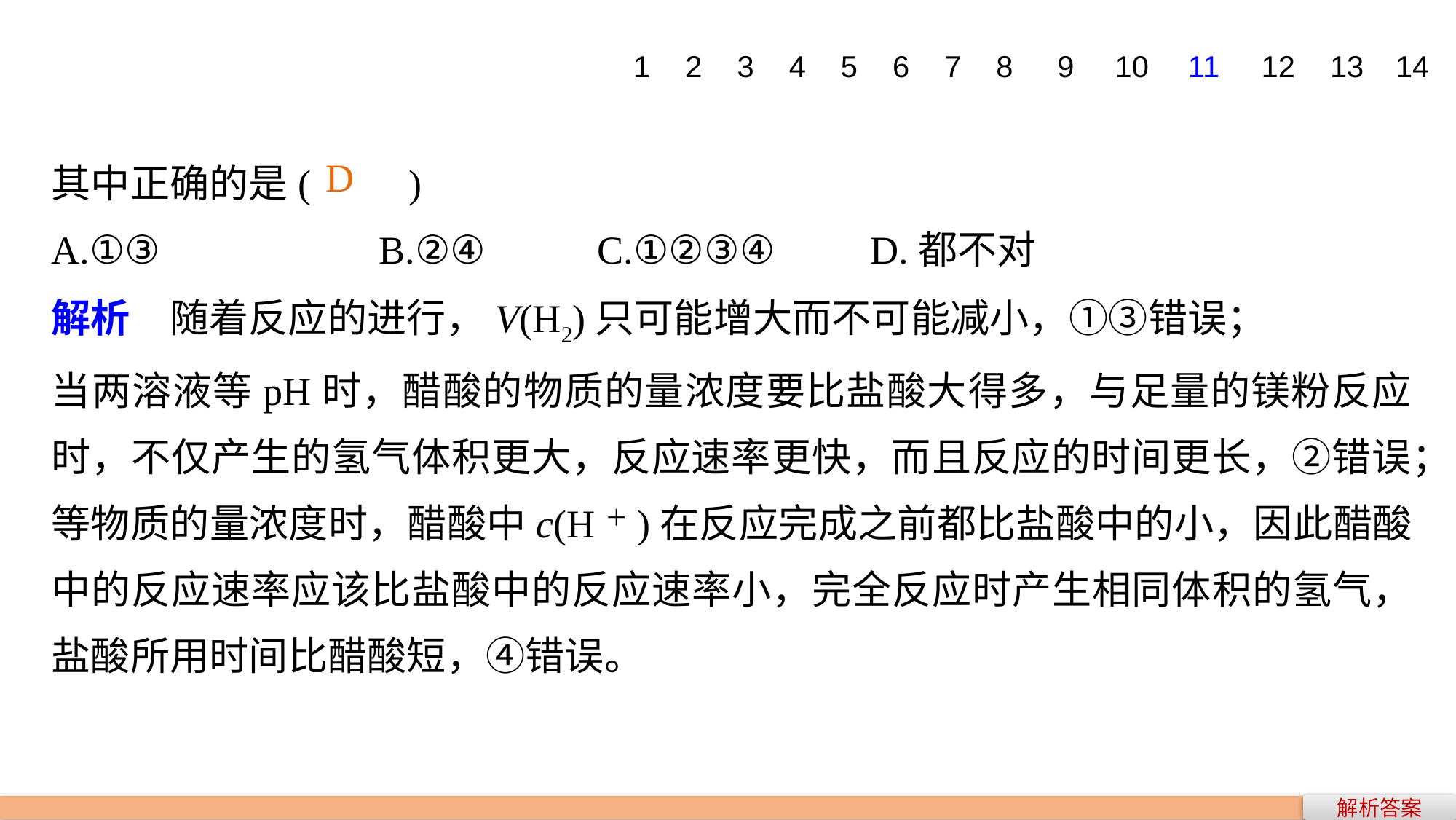

1
2
3
4
5
6
7
8
9
10
11
12
13
14
其中正确的是(　　)
A.①③  		B.②④		C.①②③④	     D.都不对
解析　随着反应的进行，V(H2)只可能增大而不可能减小，①③错误；
当两溶液等pH时，醋酸的物质的量浓度要比盐酸大得多，与足量的镁粉反应时，不仅产生的氢气体积更大，反应速率更快，而且反应的时间更长，②错误；
等物质的量浓度时，醋酸中c(H＋)在反应完成之前都比盐酸中的小，因此醋酸中的反应速率应该比盐酸中的反应速率小，完全反应时产生相同体积的氢气，盐酸所用时间比醋酸短，④错误。
D
解析答案